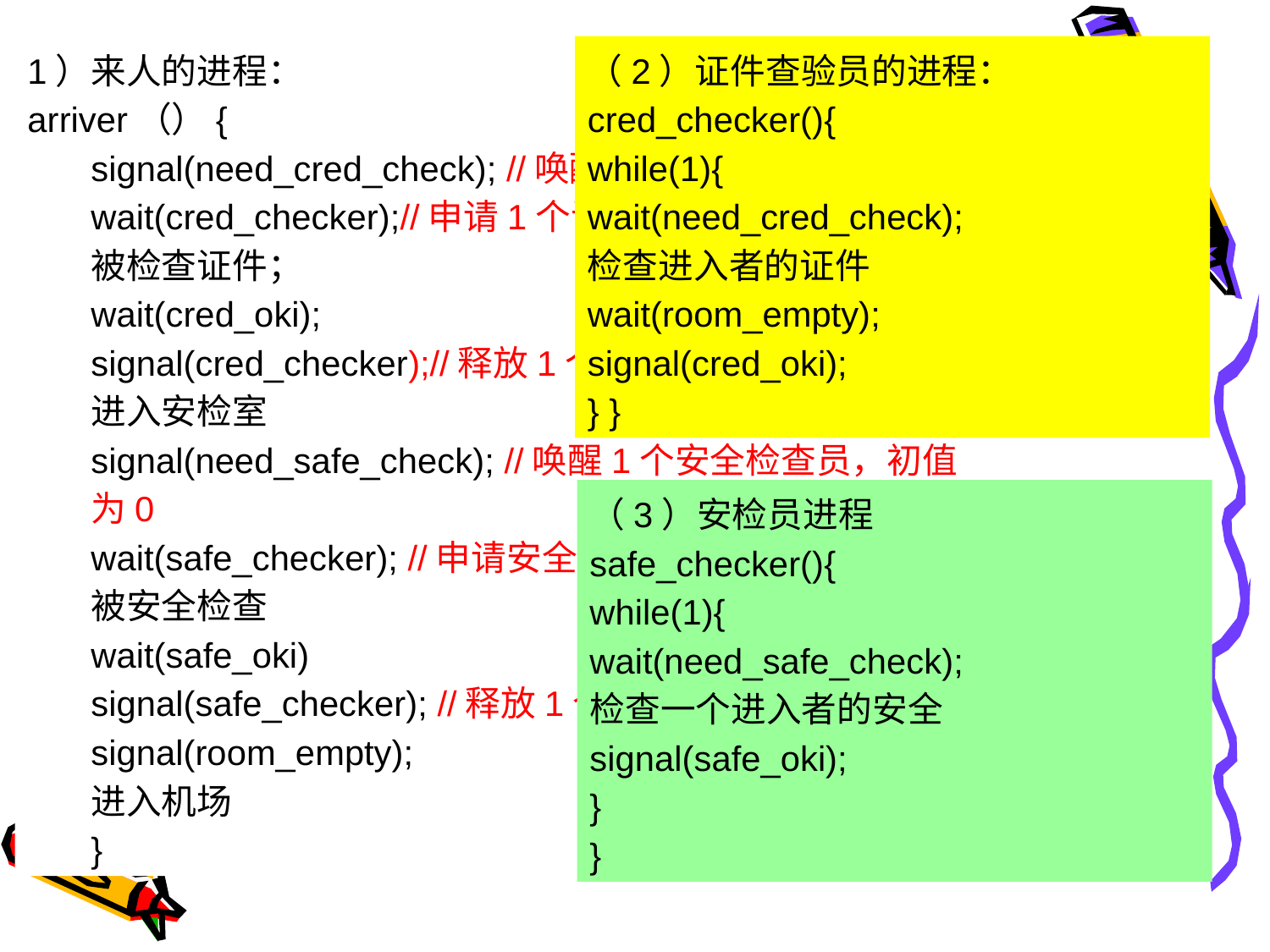

1）来人的进程：
arriver（）{
signal(need_cred_check); //唤醒证件检查员，初值为0
wait(cred_checker);//申请1个证件检查员，初值为3
被检查证件；
wait(cred_oki);
signal(cred_checker);//释放1个证件检查员
进入安检室
signal(need_safe_check); //唤醒1个安全检查员，初值为0
wait(safe_checker); //申请安全检查员，初值为5
被安全检查
wait(safe_oki)
signal(safe_checker); //释放1个安检没员
signal(room_empty);
进入机场
}
（2）证件查验员的进程：
cred_checker(){
while(1){
wait(need_cred_check);
检查进入者的证件
wait(room_empty);
signal(cred_oki);
} }
（3）安检员进程
safe_checker(){
while(1){
wait(need_safe_check);
检查一个进入者的安全
signal(safe_oki);
}
}